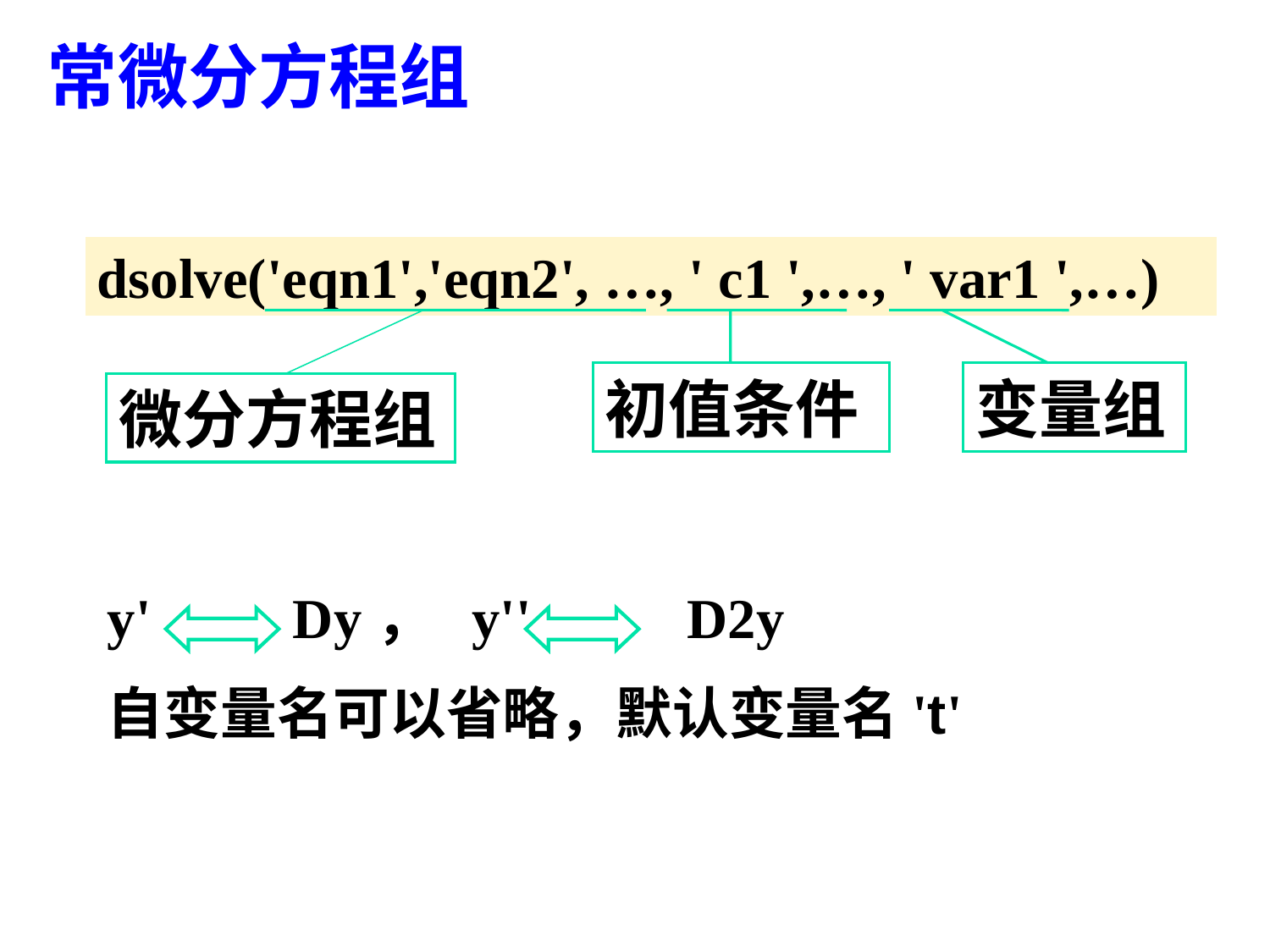

常微分方程组
dsolve('eqn1','eqn2', …, ' c1 ',…, ' var1 ',…)

微分方程组

初值条件

变量组
y'          Dy，  y''           D2y
自变量名可以省略，默认变量名't'

78